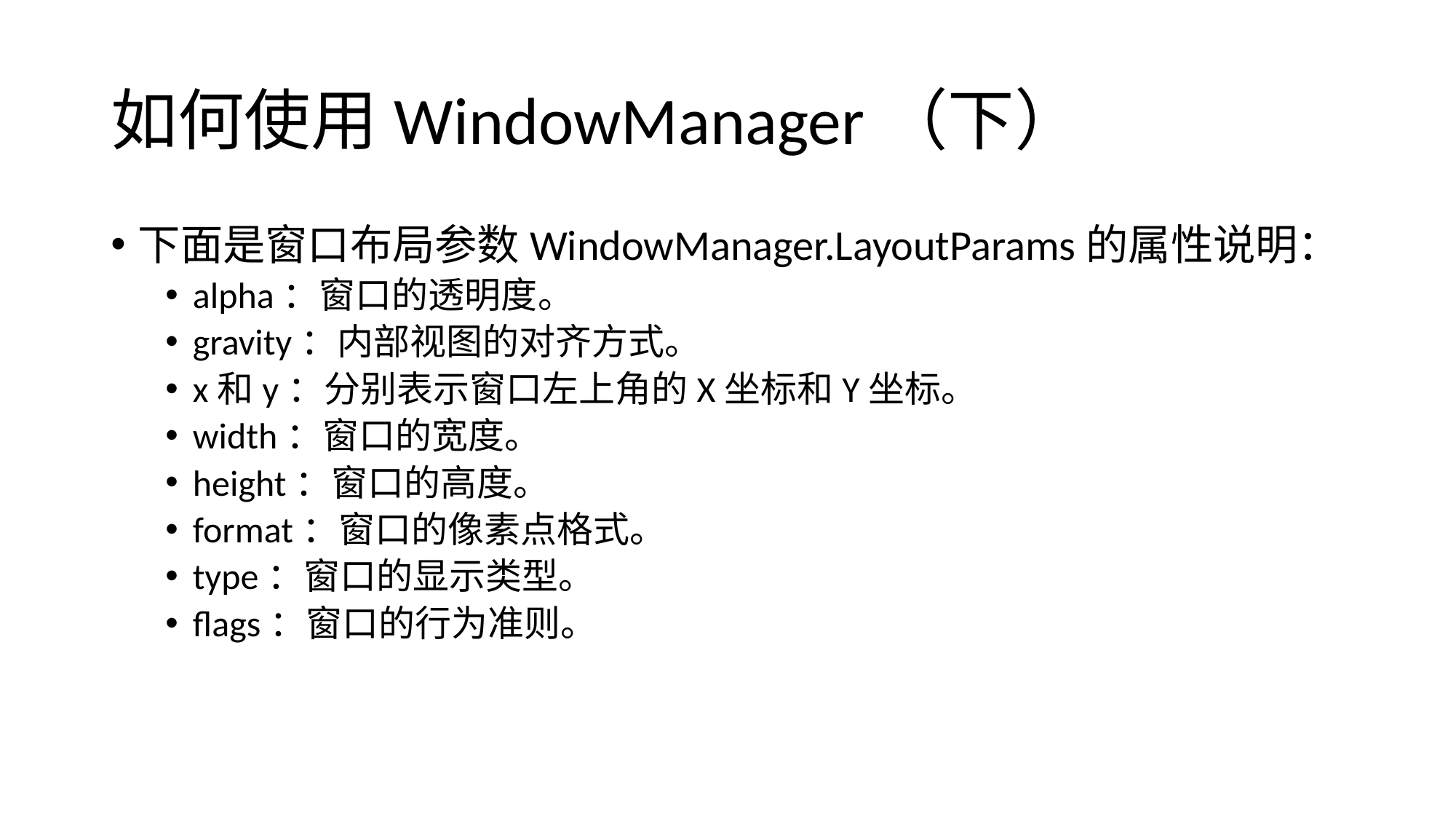

# 如何使用WindowManager（下）
下面是窗口布局参数WindowManager.LayoutParams的属性说明：
alpha：窗口的透明度。
gravity：内部视图的对齐方式。
x和y：分别表示窗口左上角的X坐标和Y坐标。
width：窗口的宽度。
height：窗口的高度。
format：窗口的像素点格式。
type：窗口的显示类型。
flags：窗口的行为准则。